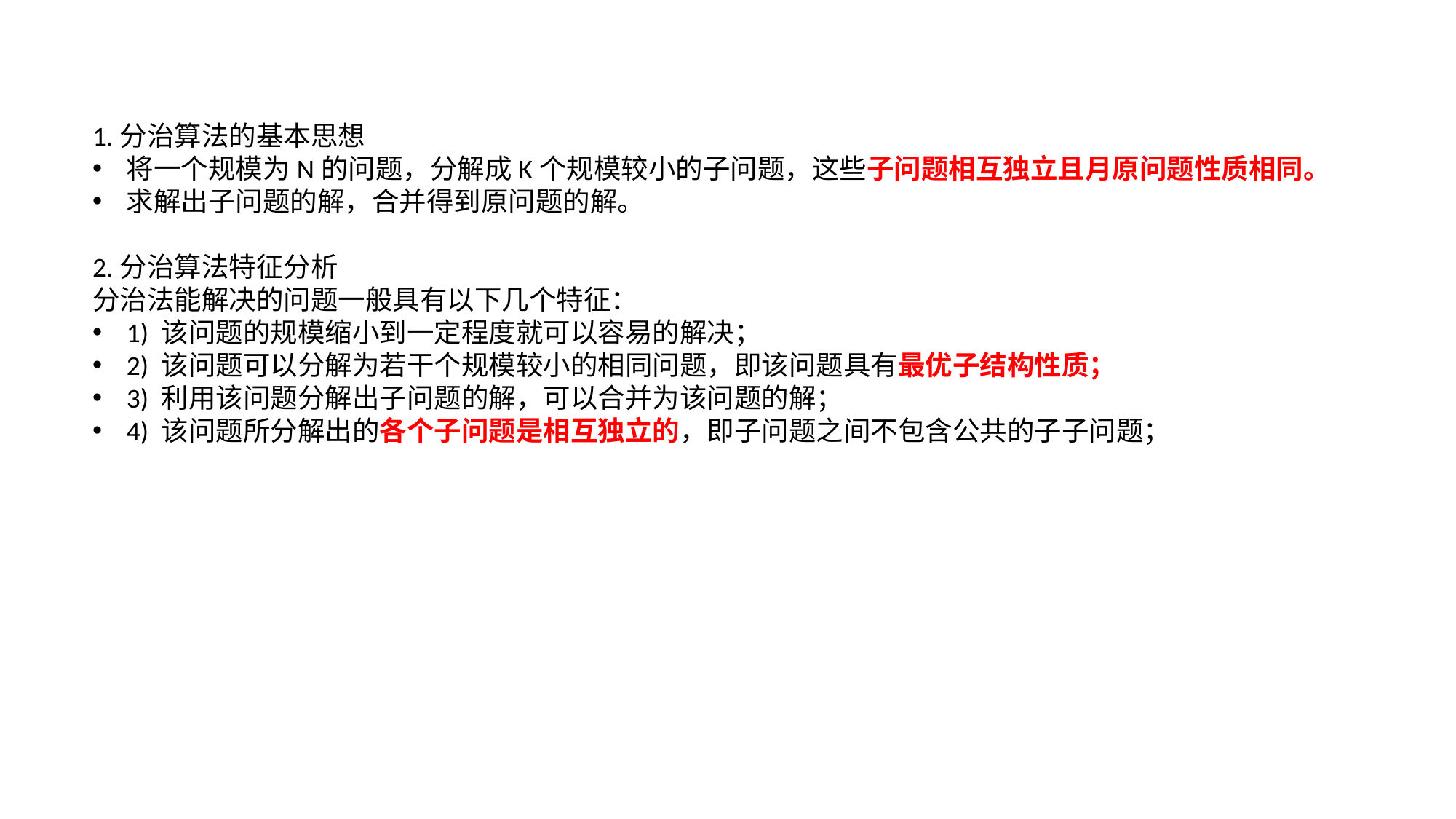

1.分治算法的基本思想
将一个规模为N的问题，分解成K个规模较小的子问题，这些子问题相互独立且月原问题性质相同。
求解出子问题的解，合并得到原问题的解。

2.分治算法特征分析
分治法能解决的问题一般具有以下几个特征：
1) 该问题的规模缩小到一定程度就可以容易的解决；
2) 该问题可以分解为若干个规模较小的相同问题，即该问题具有最优子结构性质；
3) 利用该问题分解出子问题的解，可以合并为该问题的解；
4) 该问题所分解出的各个子问题是相互独立的，即子问题之间不包含公共的子子问题；